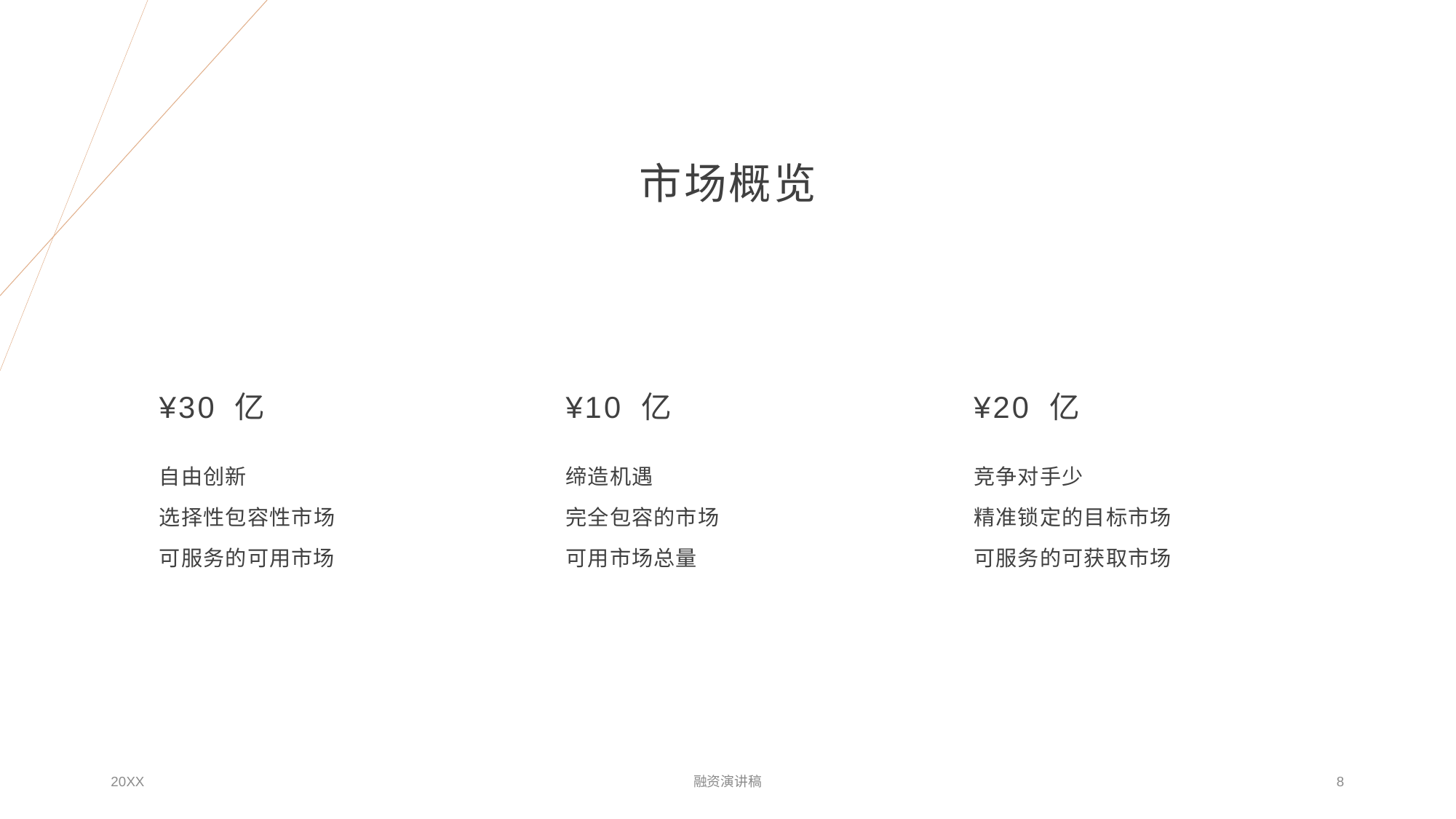

# 市场概览
¥30 亿
¥10 亿
¥20 亿
自由创新
选择性包容性市场
可服务的可用市场

缔造机遇
完全包容的市场
可用市场总量
竞争对手少
精准锁定的目标市场
可服务的可获取市场

20XX
融资演讲稿
8